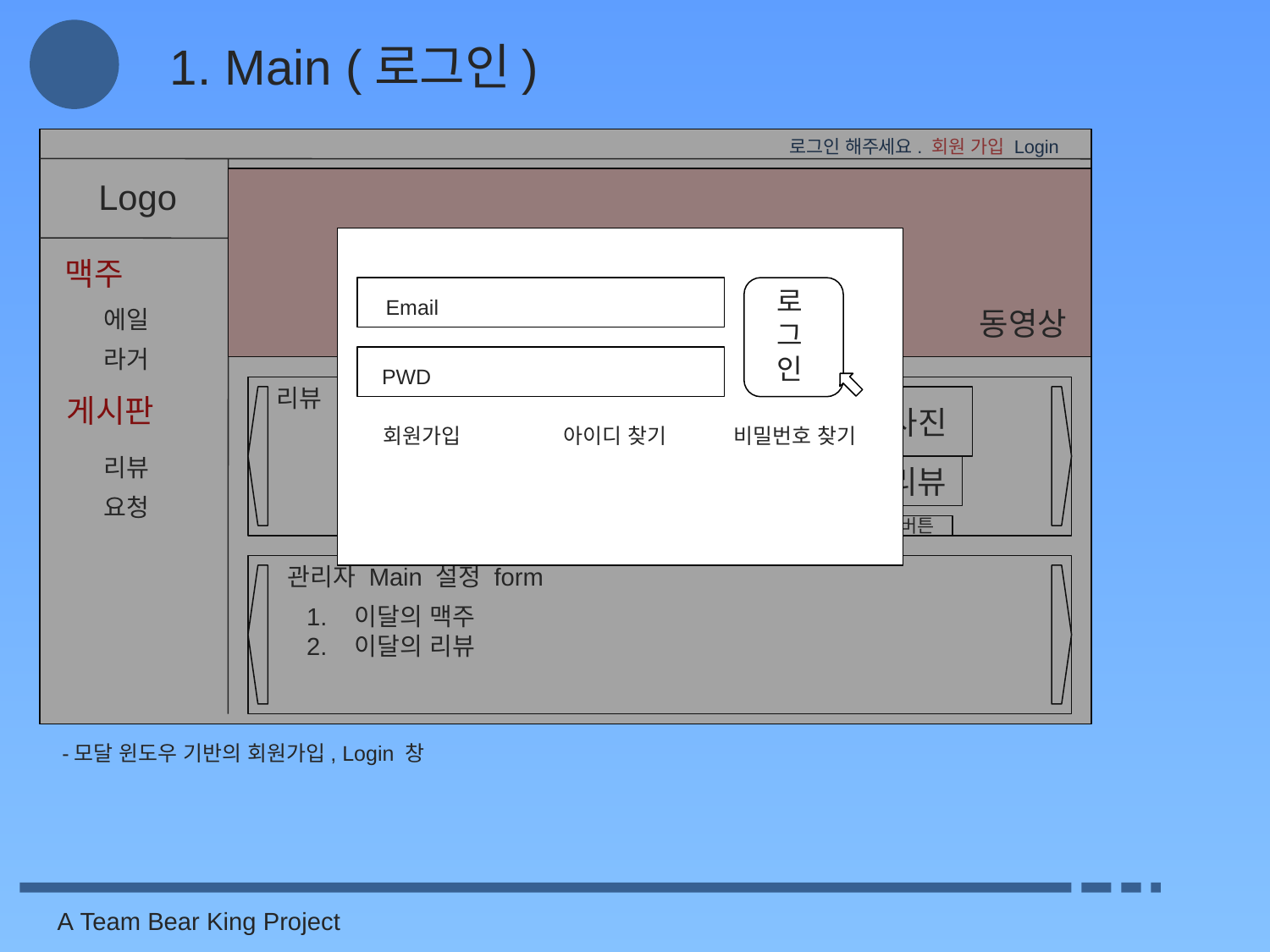

1. Main (로그인)

Logo

로그인 해주세요. 회원 가입 Login

맥주

로
그
인
Email
에일
동영상
라거

PWD

리뷰
게시판

사진
사진
사진

회원가입
아이디 찾기
비밀번호 찾기
리뷰
리뷰
리뷰
리뷰
요청
버튼
버튼
버튼

관리자 Main 설정 form

이달의 맥주
이달의 리뷰
-모달 윈도우 기반의 회원가입, Login 창

A Team Bear King Project